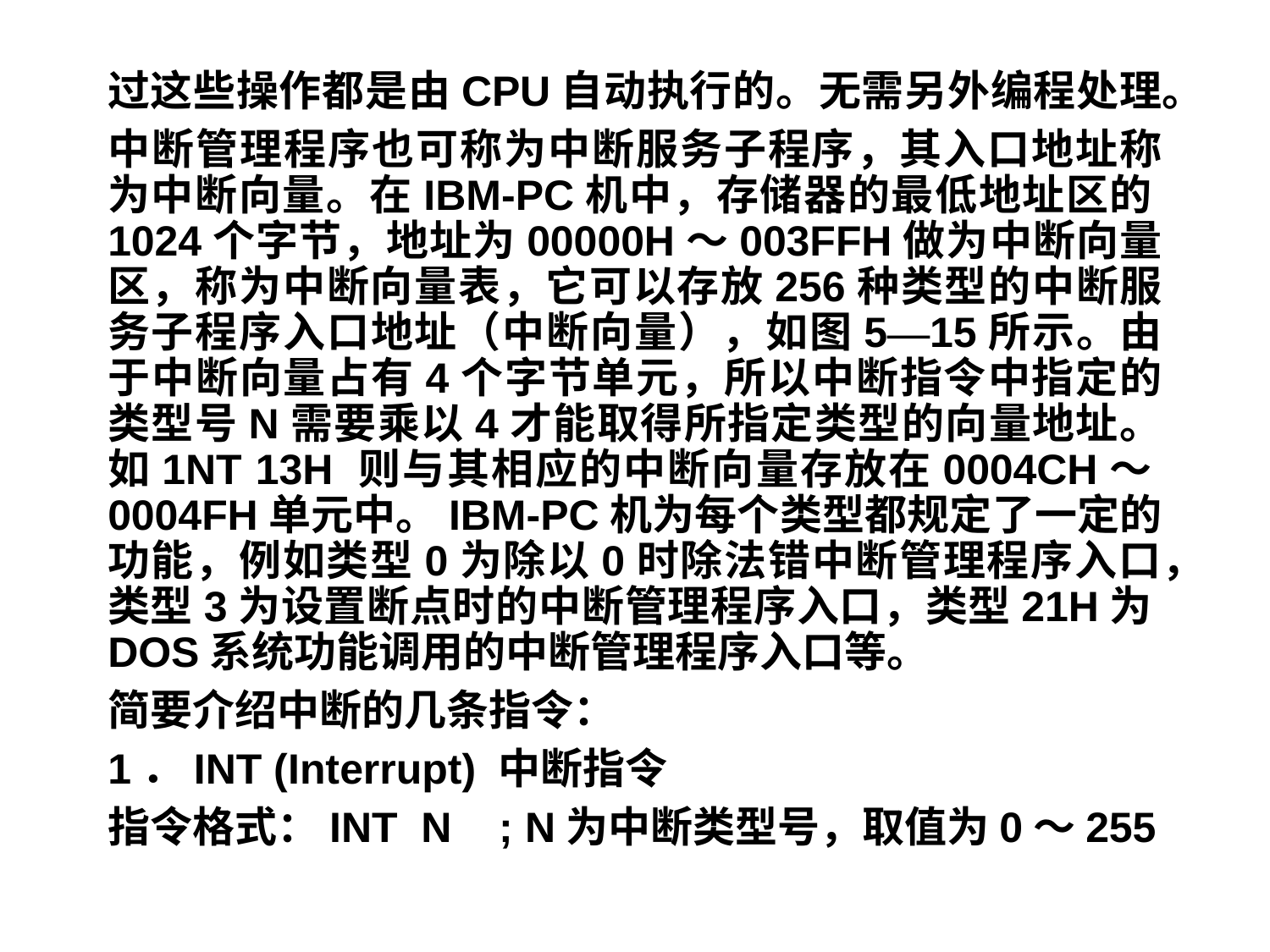

过这些操作都是由CPU自动执行的。无需另外编程处理。
中断管理程序也可称为中断服务子程序，其入口地址称为中断向量。在IBM-PC机中，存储器的最低地址区的1024个字节，地址为00000H～003FFH做为中断向量区，称为中断向量表，它可以存放256种类型的中断服务子程序入口地址（中断向量），如图5—15所示。由于中断向量占有4个字节单元，所以中断指令中指定的类型号N需要乘以4才能取得所指定类型的向量地址。如1NT 13H 则与其相应的中断向量存放在0004CH～0004FH单元中。IBM-PC机为每个类型都规定了一定的功能，例如类型0为除以0时除法错中断管理程序入口，类型3为设置断点时的中断管理程序入口，类型21H为DOS系统功能调用的中断管理程序入口等。
简要介绍中断的几条指令：
1．INT (Interrupt) 中断指令
指令格式：INT  N    ; N为中断类型号，取值为0～255